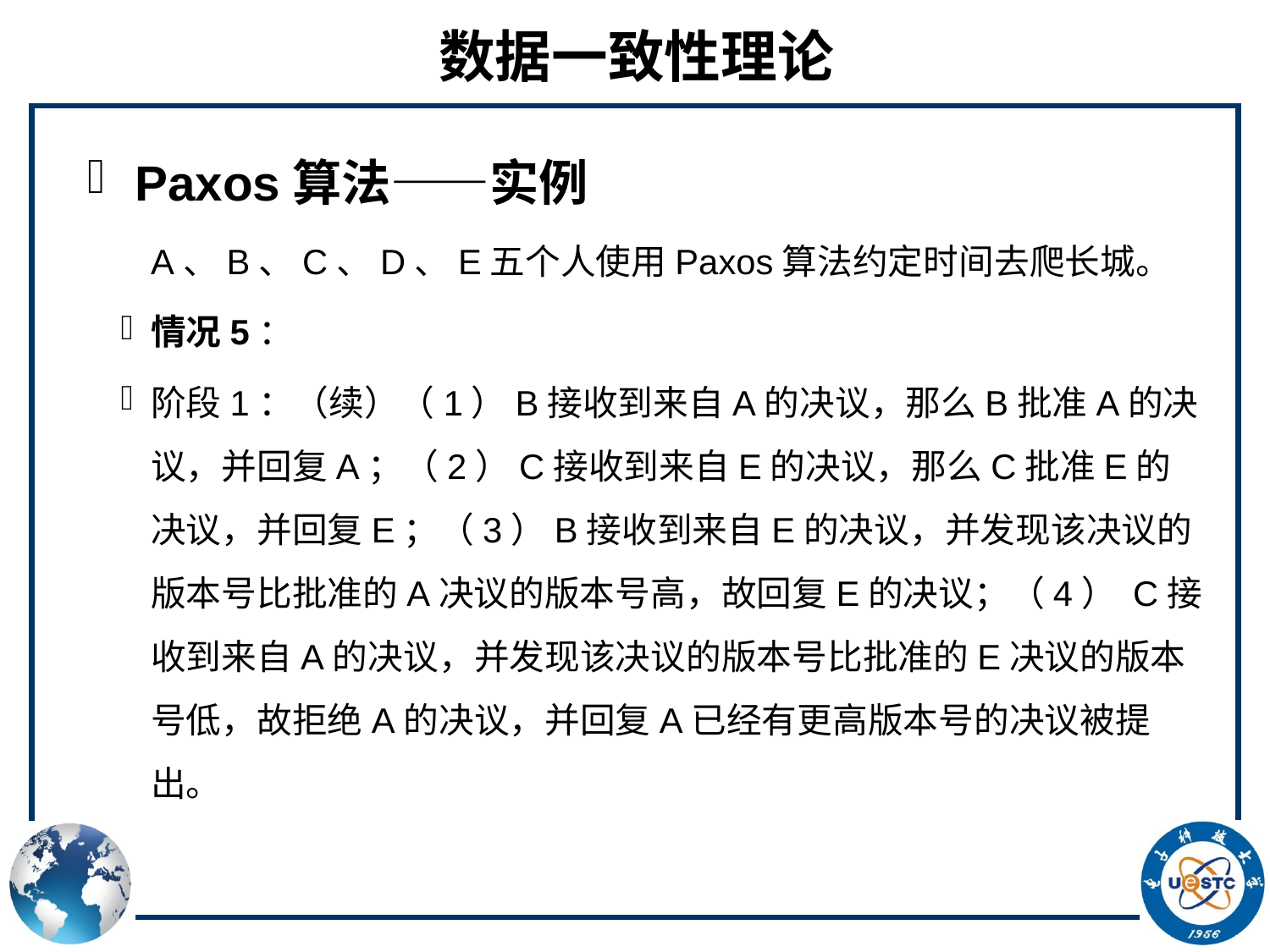

# 数据一致性理论
Paxos算法——实例
A、B、C、D、E五个人使用Paxos算法约定时间去爬长城。
情况5：
阶段1：（续）（1）B接收到来自A的决议，那么B批准A的决议，并回复A；（2）C接收到来自E的决议，那么C批准E的决议，并回复E；（3）B接收到来自E的决议，并发现该决议的版本号比批准的A决议的版本号高，故回复E的决议；（4） C接收到来自A的决议，并发现该决议的版本号比批准的E决议的版本号低，故拒绝A的决议，并回复A已经有更高版本号的决议被提出。